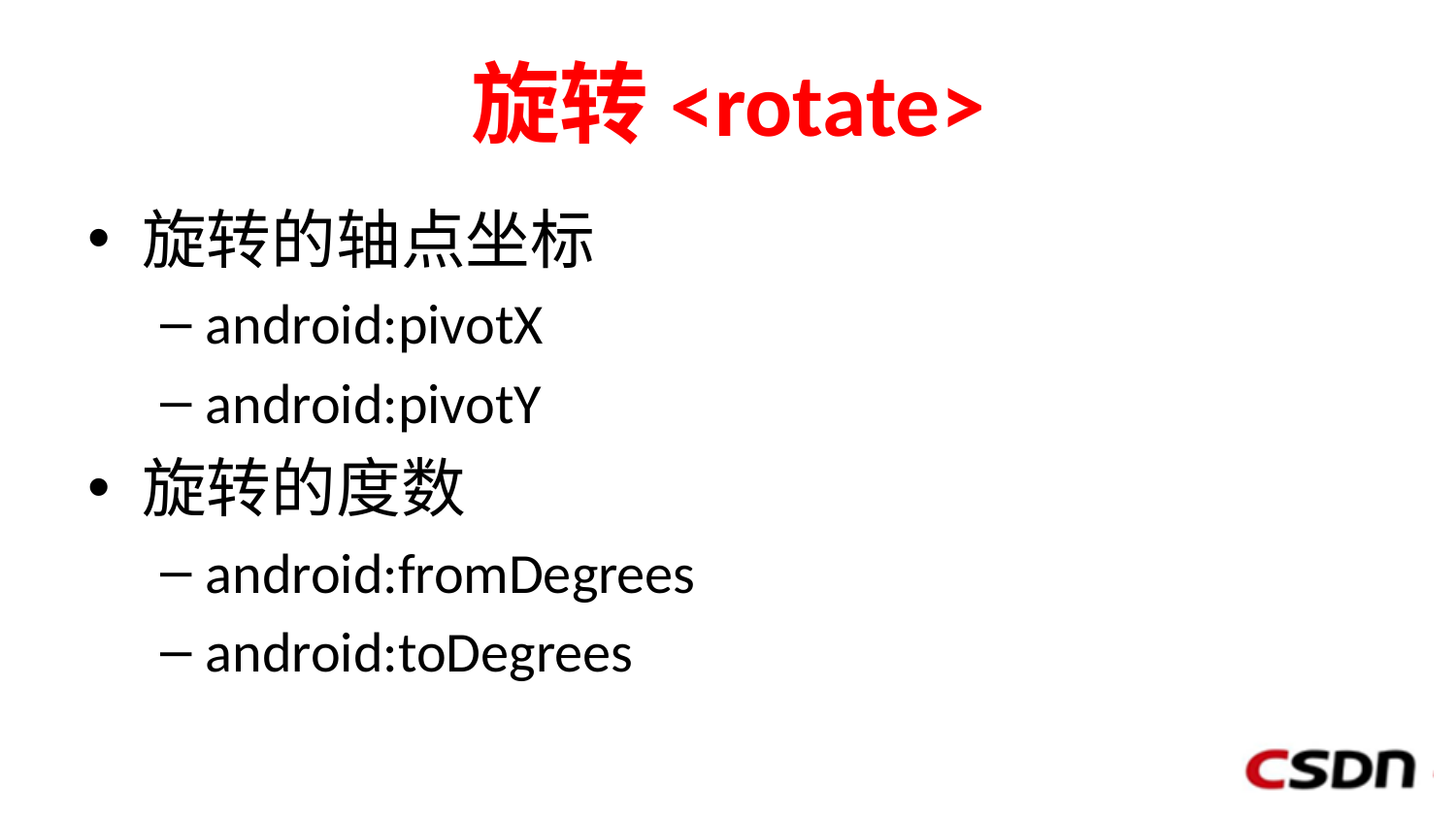

# 旋转<rotate>
旋转的轴点坐标
android:pivotX
android:pivotY
旋转的度数
android:fromDegrees
android:toDegrees